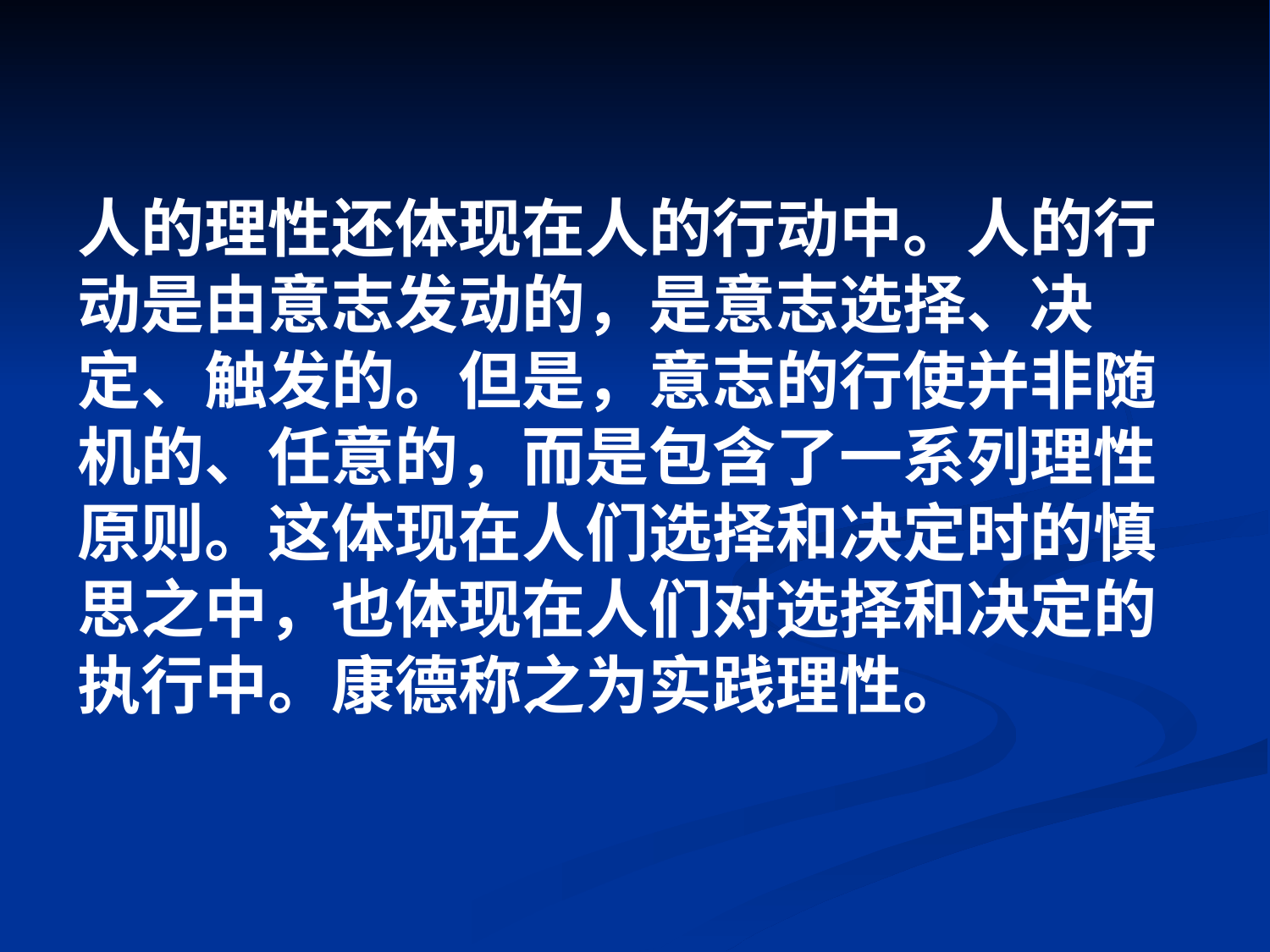

人的理性还体现在人的行动中。人的行动是由意志发动的，是意志选择、决定、触发的。但是，意志的行使并非随机的、任意的，而是包含了一系列理性原则。这体现在人们选择和决定时的慎思之中，也体现在人们对选择和决定的执行中。康德称之为实践理性。